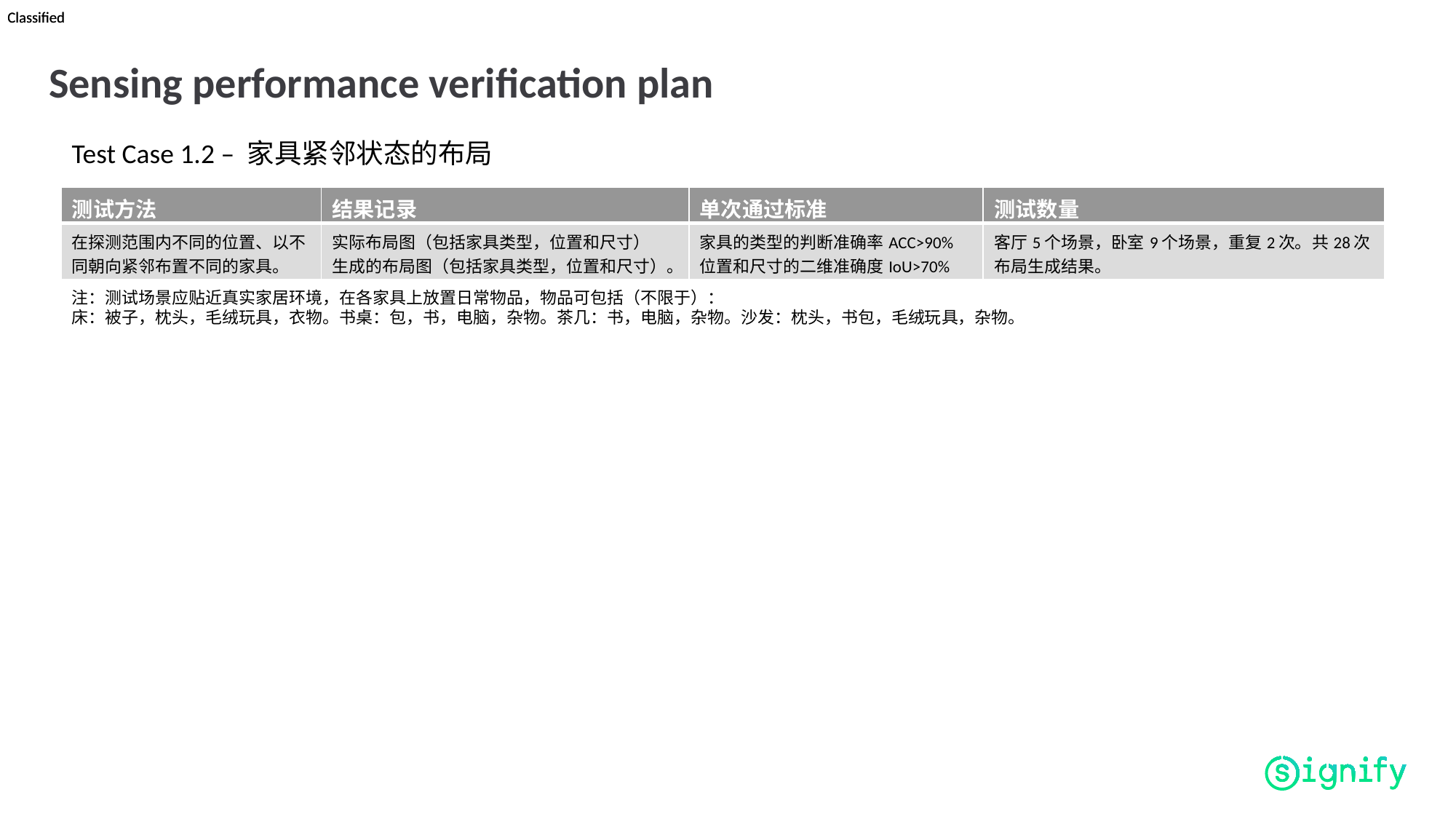

# Sensing performance verification plan
Test Case 1.2 – 家具紧邻状态的布局
| 测试方法 | 结果记录 | 单次通过标准 | 测试数量 |
| --- | --- | --- | --- |
| 在探测范围内不同的位置、以不同朝向紧邻布置不同的家具。 | 实际布局图（包括家具类型，位置和尺寸） 生成的布局图（包括家具类型，位置和尺寸）。 | 家具的类型的判断准确率ACC>90% 位置和尺寸的二维准确度IoU>70% | 客厅5个场景，卧室9个场景，重复2次。共28次布局生成结果。 |
注：测试场景应贴近真实家居环境，在各家具上放置日常物品，物品可包括（不限于）：
床：被子，枕头，毛绒玩具，衣物。书桌：包，书，电脑，杂物。茶几：书，电脑，杂物。沙发：枕头，书包，毛绒玩具，杂物。